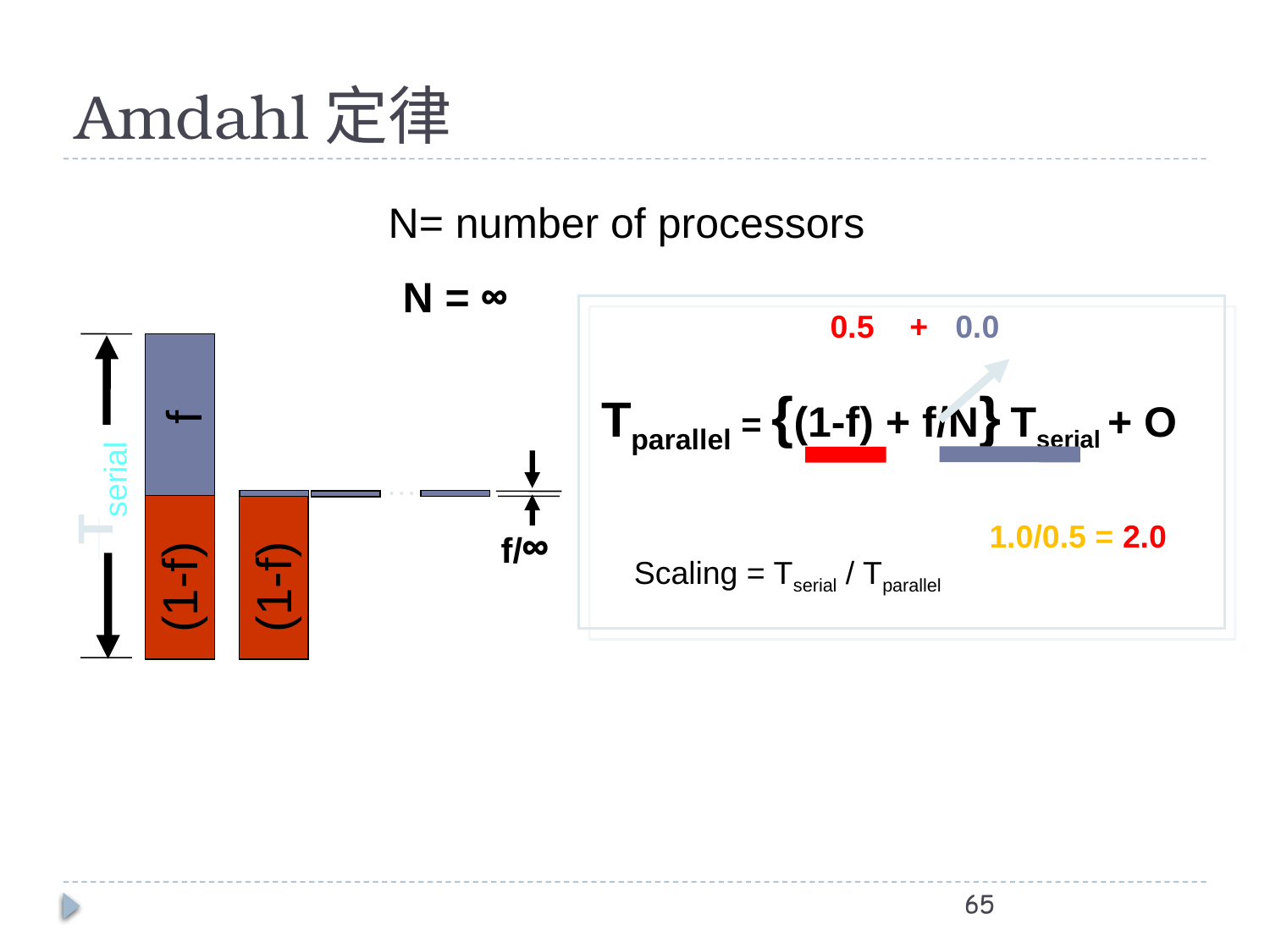

# Amdahl定律
N= number of processors
N = ∞

Tparallel = {(1-f) + f/N} Tserial + O

Scaling = Tserial / Tparallel
0.5    +   0.0
1.0/0.5 = 2.0

T
serial

f

…

f/∞

(1-f)

(1-f)
65